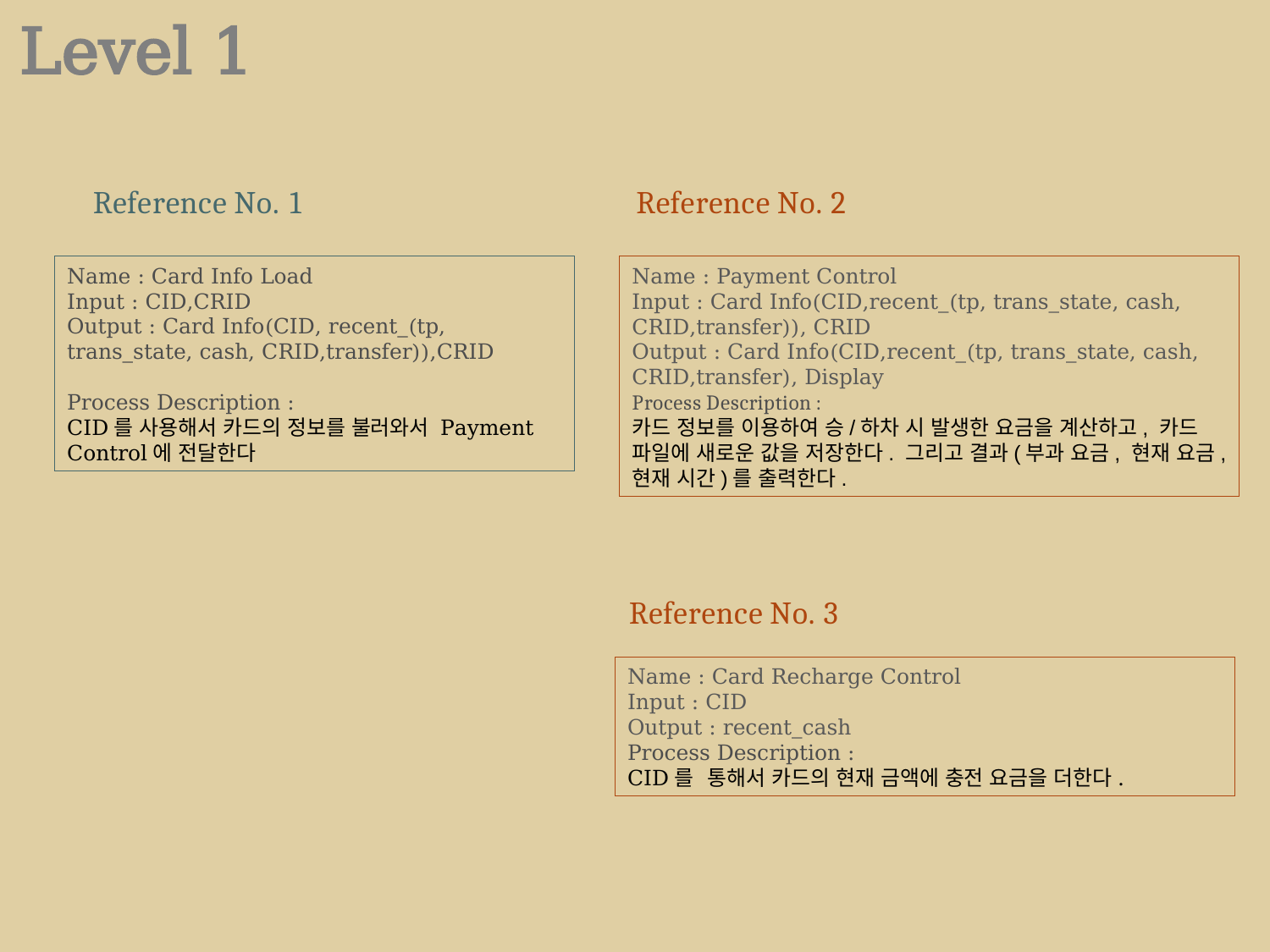

Level 1
Reference No. 1
Reference No. 2
Name : Card Info Load
Input : CID,CRID
Output : Card Info(CID, recent_(tp, trans_state, cash, CRID,transfer)),CRID

Process Description :
CID를 사용해서 카드의 정보를 불러와서 Payment Control에 전달한다
Name : Payment Control
Input : Card Info(CID,recent_(tp, trans_state, cash, CRID,transfer)), CRID
Output : Card Info(CID,recent_(tp, trans_state, cash, CRID,transfer), Display
Process Description :
카드 정보를 이용하여 승/하차 시 발생한 요금을 계산하고, 카드 파일에 새로운 값을 저장한다. 그리고 결과(부과 요금, 현재 요금, 현재 시간)를 출력한다.
Reference No. 3
Name : Card Recharge Control
Input : CID
Output : recent_cash
Process Description :
CID를  통해서 카드의 현재 금액에 충전 요금을 더한다.